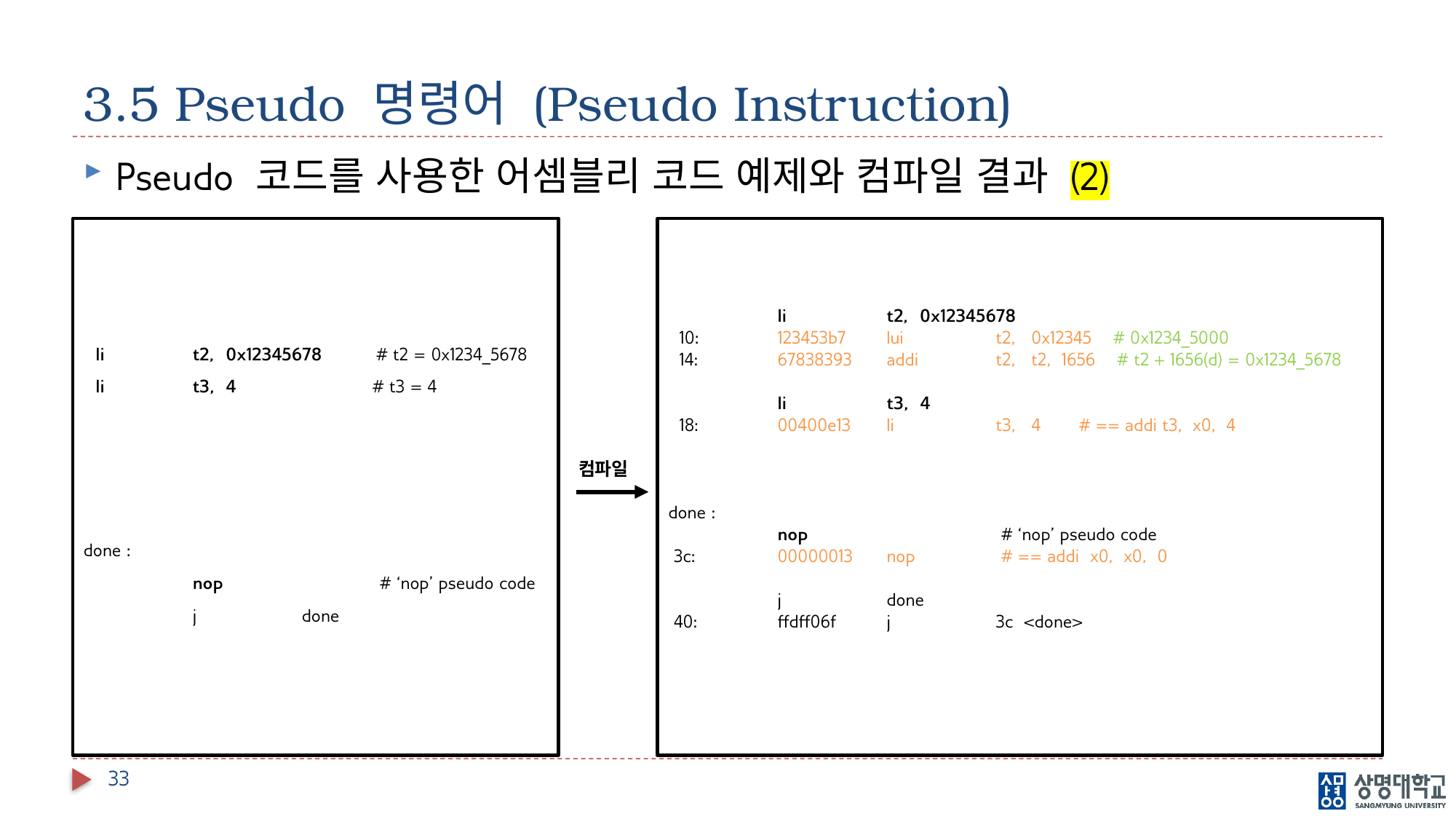

# 3.5 Pseudo 명령어 (Pseudo Instruction)

Pseudo 코드를 사용한 어셈블리 코드 예제와 컴파일 결과 (2)

	li	t2,  0x12345678
  10:	123453b7	lui     	t2,   0x12345    # 0x1234_5000
  14:	67838393	addi    	t2,   t2,  1656    # t2 + 1656(d) = 0x1234_5678

	li	t3,  4
  18:	00400e13	li     	t3,   4       # == addi t3,  x0,  4

done :
	nop		 # ‘nop’ pseudo code
 3c:	00000013	nop   	 # == addi  x0,  x0,  0

	j	done
 40:	ffdff06f 	j   	3c  <done>

  li	t2,  0x12345678         # t2 = 0x1234_5678
  li	t3,  4	             # t3 = 4

done :
	nop	             # ‘nop’ pseudo code
	j	done
컴파일
33